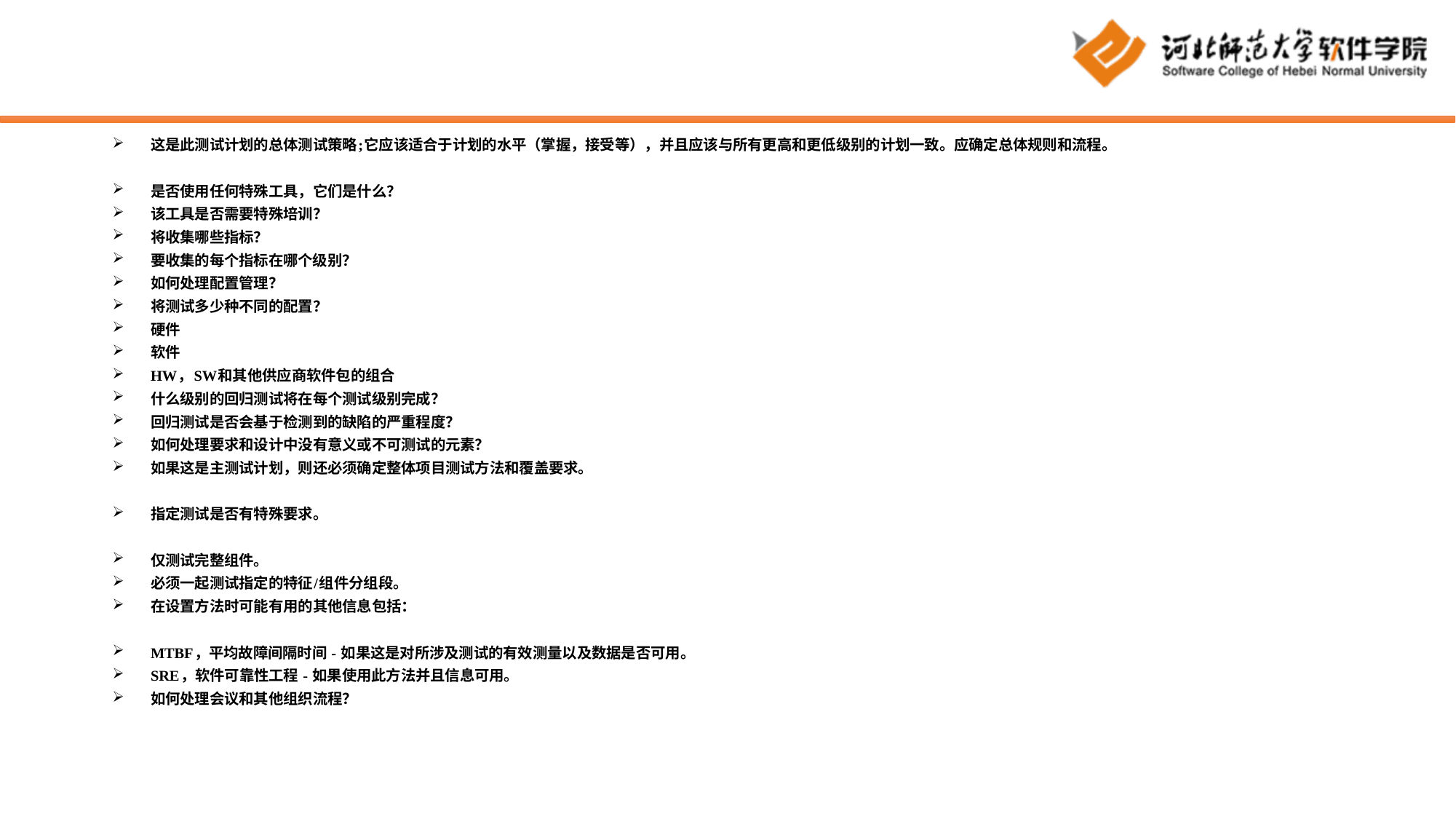

#
这是此测试计划的总体测试策略;它应该适合于计划的水平（掌握，接受等），并且应该与所有更高和更低级别的计划一致。应确定总体规则和流程。

是否使用任何特殊工具，它们是什么？
该工具是否需要特殊培训？
将收集哪些指标？
要收集的每个指标在哪个​​级别？
如何处理配置管理？
将测试多少种不同的配置？
硬件
软件
HW，SW和其他供应商软件包的组合
什么级别的回归测试将在每个测试级别完成？
回归测试是否会基于检测到的缺陷的严重程度？
如何处理要求和设计中没有意义或不可测试的元素？
如果这是主测试计划，则还必须确定整体项目测试方法和覆盖要求。

指定测试是否有特殊要求。

仅测试完整组件。
必须一起测试指定的特征/组件分组段。
在设置方法时可能有用的其他信息包括：

MTBF，平均故障间隔时间 - 如果这是对所涉及测试的有效测量以及数据是否可用。
SRE，软件可靠性工程 - 如果使用此方法并且信息可用。
如何处理会议和其他组织流程？